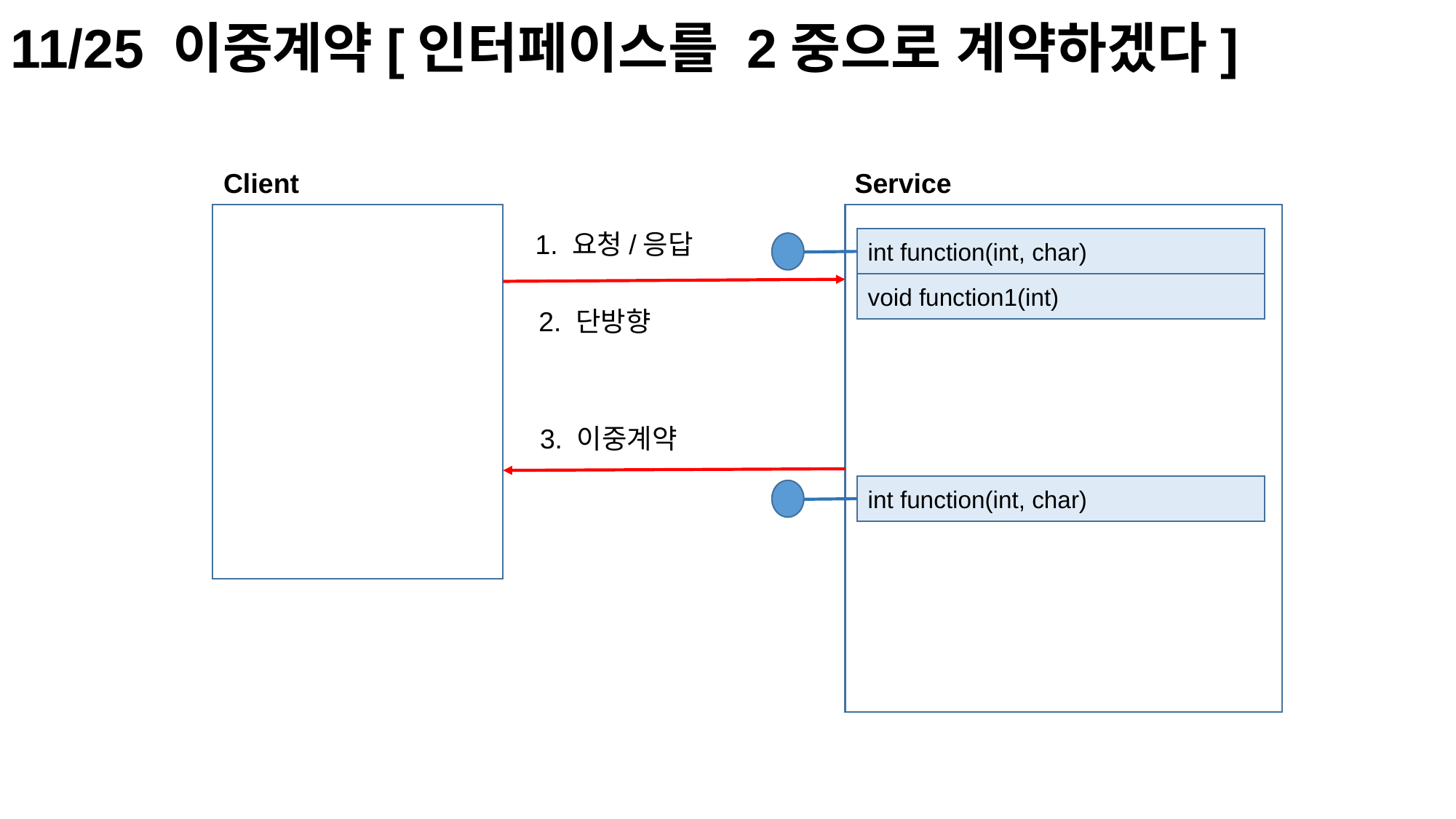

11/25 이중계약[인터페이스를 2중으로 계약하겠다]
Client
Service

1. 요청/응답
int function(int, char)

void function1(int)
2. 단방향
3. 이중계약
int function(int, char)